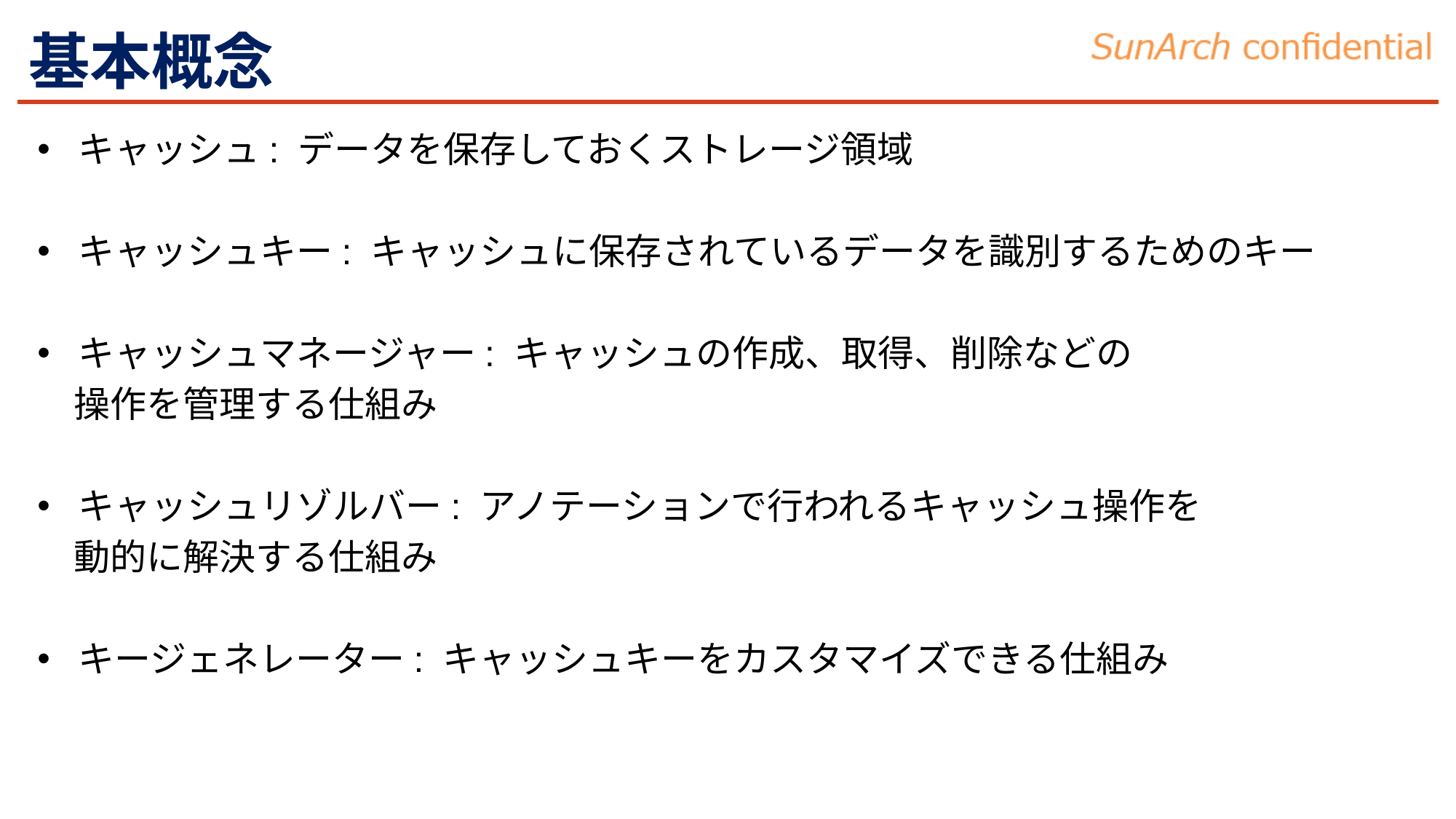

# 基本概念
キャッシュ: データを保存しておくストレージ領域

キャッシュキー: キャッシュに保存されているデータを識別するためのキー

キャッシュマネージャー: キャッシュの作成、取得、削除などの
　操作を管理する仕組み

キャッシュリゾルバー: アノテーションで行われるキャッシュ操作を
　動的に解決する仕組み

キージェネレーター: キャッシュキーをカスタマイズできる仕組み